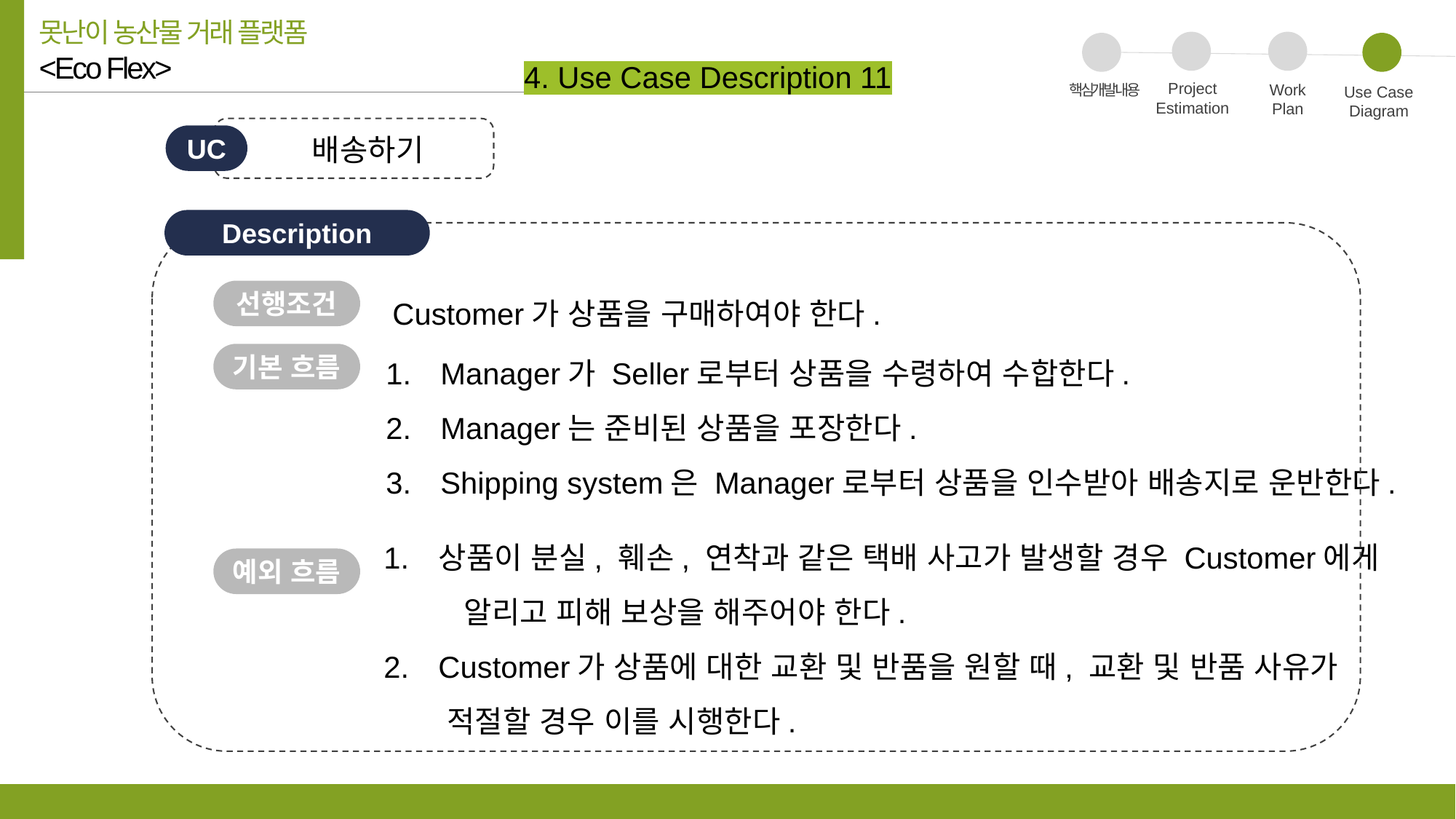

못난이 농산물 거래 플랫폼
<Eco Flex>

02

04
03
4. Use Case Description 11
01
Project
Estimation
Work
Plan
핵심개발내용
Use Case
Diagram

UC
배송하기
Description

Customer가 상품을 구매하여야 한다.
선행조건
Manager가 Seller로부터 상품을 수령하여 수합한다.
Manager는 준비된 상품을 포장한다.
Shipping system은 Manager로부터 상품을 인수받아 배송지로 운반한다.

기본 흐름
상품이 분실, 훼손, 연착과 같은 택배 사고가 발생할 경우 Customer에게       알리고 피해 보상을 해주어야 한다.
Customer가 상품에 대한 교환 및 반품을 원할 때, 교환 및 반품 사유가          적절할 경우 이를 시행한다.

예외 흐름